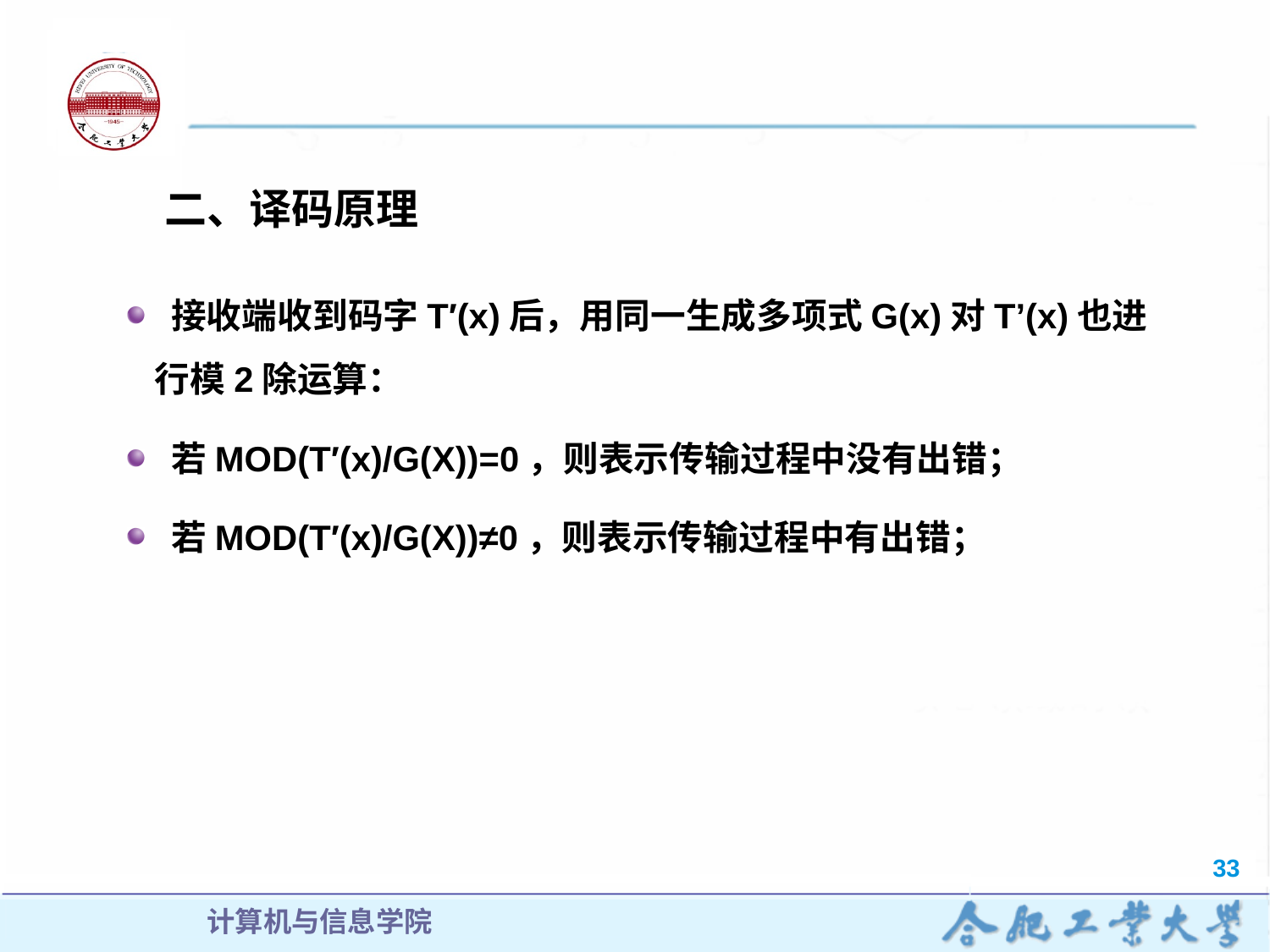

二、译码原理
 接收端收到码字T′(x)后，用同一生成多项式G(x)对T’(x)也进行模2除运算：
 若MOD(T′(x)/G(X))=0，则表示传输过程中没有出错；
 若MOD(T′(x)/G(X))≠0，则表示传输过程中有出错；